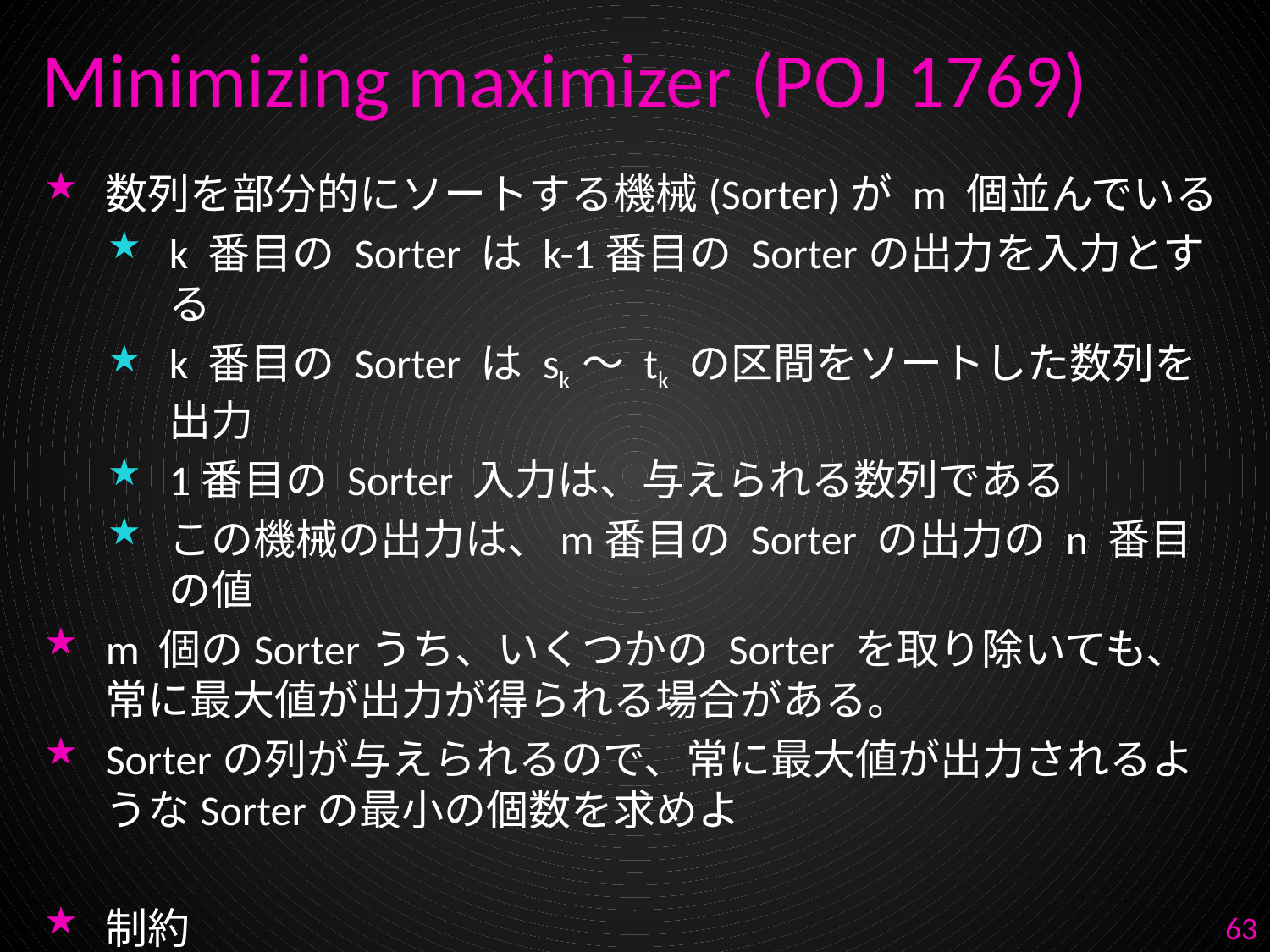

# Minimizing maximizer (POJ 1769)
数列を部分的にソートする機械(Sorter)が m 個並んでいる
k 番目の Sorter は k-1番目の Sorterの出力を入力とする
k 番目の Sorter は sk 〜 tk の区間をソートした数列を出力
1番目の Sorter 入力は、与えられる数列である
この機械の出力は、m番目の Sorter の出力の n 番目の値
m 個のSorterうち、いくつかの Sorter を取り除いても、常に最大値が出力が得られる場合がある。
Sorterの列が与えられるので、常に最大値が出力されるようなSorterの最小の個数を求めよ

制約
2 ≦ n ≦ 50000, 1 ≦ m ≦ 500000, 1 ≦ sk < tk ≦ n
63